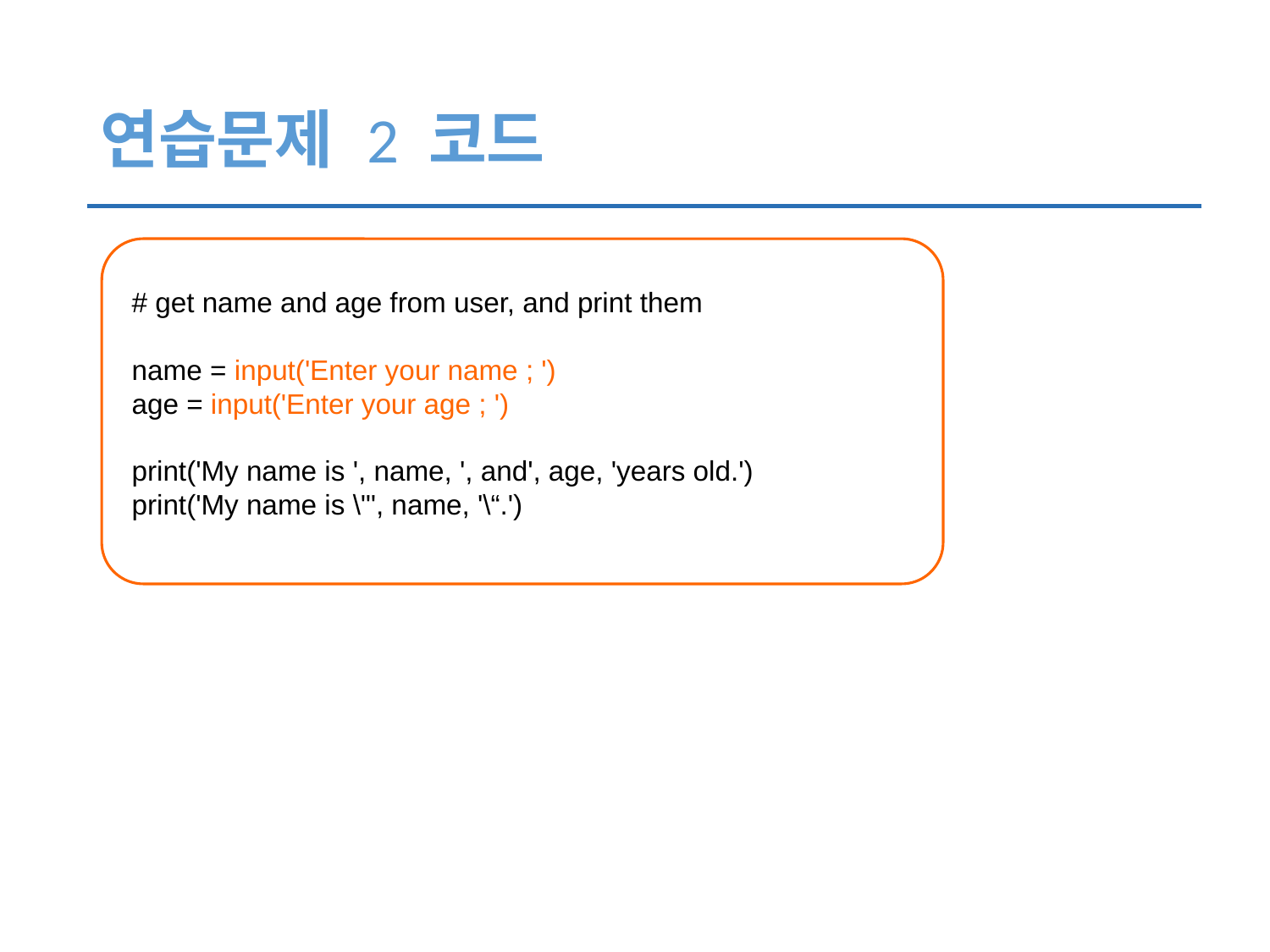

# 연습문제 2 코드

# get name and age from user, and print them

name = input('Enter your name ; ')
age = input('Enter your age ; ')

print('My name is ', name, ', and', age, 'years old.')
print('My name is \"', name, '\“.')